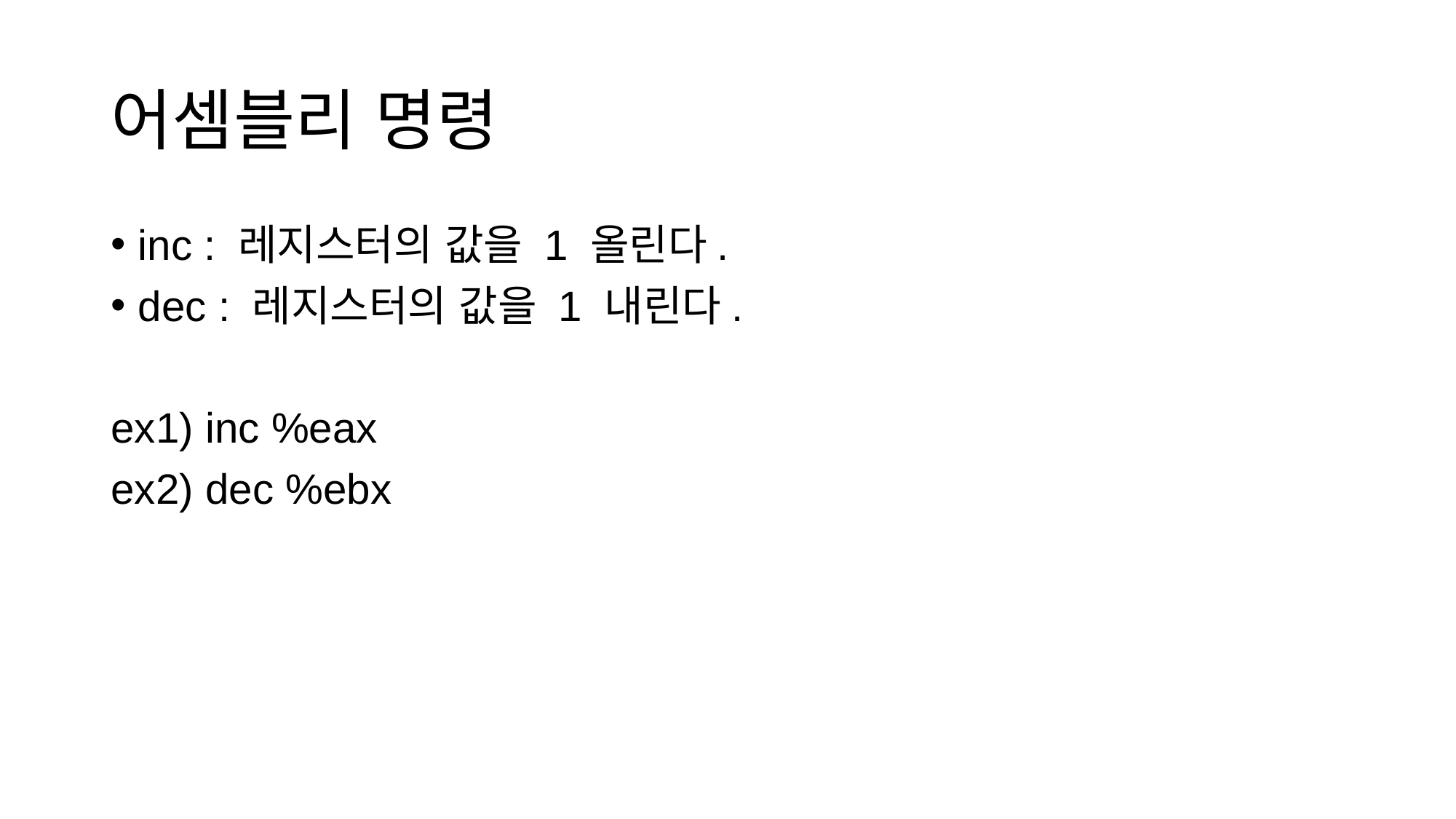

# 어셈블리 명령
inc : 레지스터의 값을 1 올린다.
dec : 레지스터의 값을 1 내린다.

ex1) inc %eax
ex2) dec %ebx